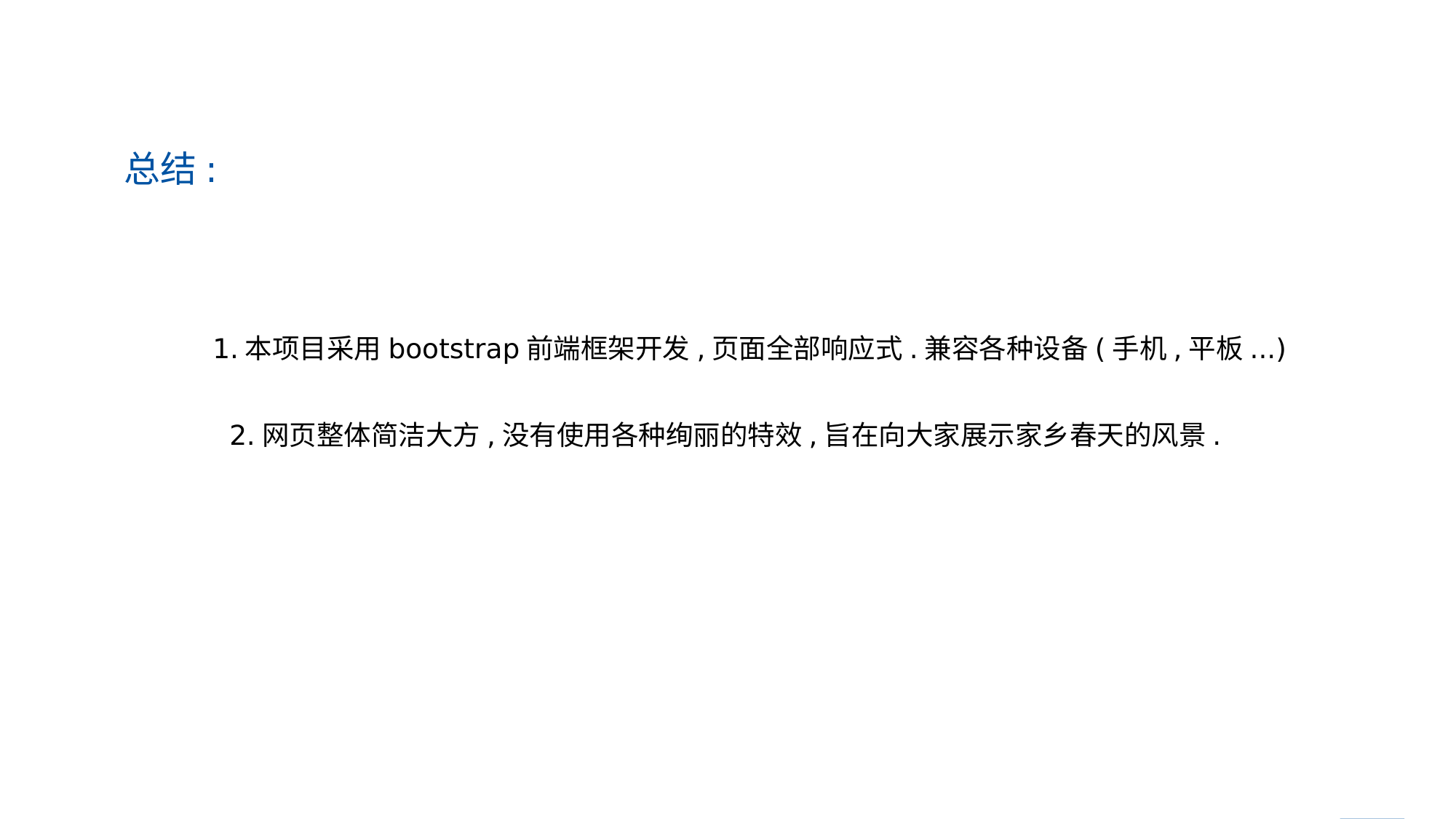

总结:
1.本项目采用bootstrap前端框架开发,页面全部响应式.兼容各种设备(手机,平板...)
2.网页整体简洁大方,没有使用各种绚丽的特效,旨在向大家展示家乡春天的风景.